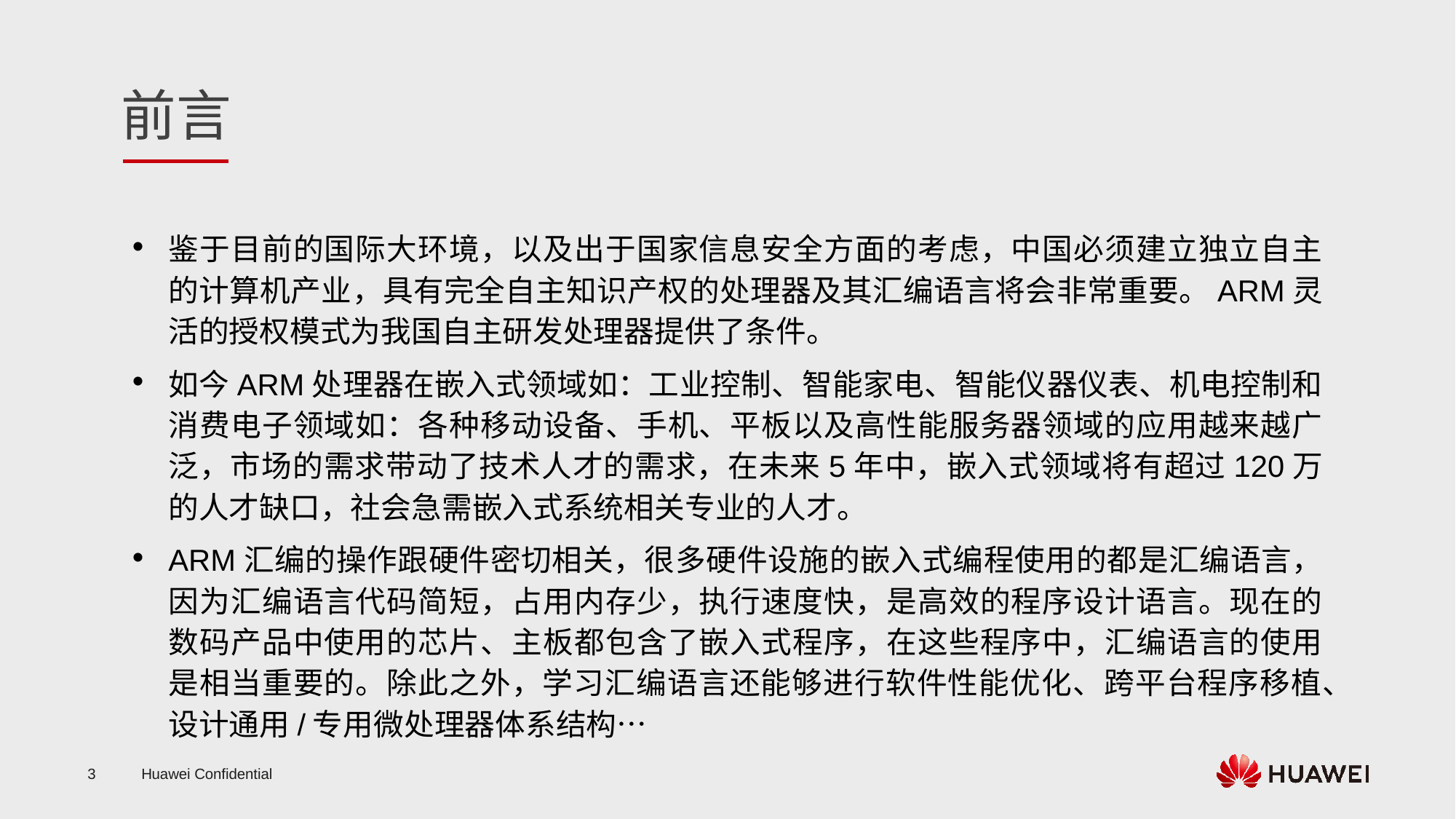

鉴于目前的国际大环境，以及出于国家信息安全方面的考虑，中国必须建立独立自主的计算机产业，具有完全自主知识产权的处理器及其汇编语言将会非常重要。ARM灵活的授权模式为我国自主研发处理器提供了条件。
如今ARM处理器在嵌入式领域如：工业控制、智能家电、智能仪器仪表、机电控制和消费电子领域如：各种移动设备、手机、平板以及高性能服务器领域的应用越来越广泛，市场的需求带动了技术人才的需求，在未来5年中，嵌入式领域将有超过120万的人才缺口，社会急需嵌入式系统相关专业的人才。
ARM汇编的操作跟硬件密切相关，很多硬件设施的嵌入式编程使用的都是汇编语言，因为汇编语言代码简短，占用内存少，执行速度快，是高效的程序设计语言。现在的数码产品中使用的芯片、主板都包含了嵌入式程序，在这些程序中，汇编语言的使用是相当重要的。除此之外，学习汇编语言还能够进行软件性能优化、跨平台程序移植、设计通用/专用微处理器体系结构…